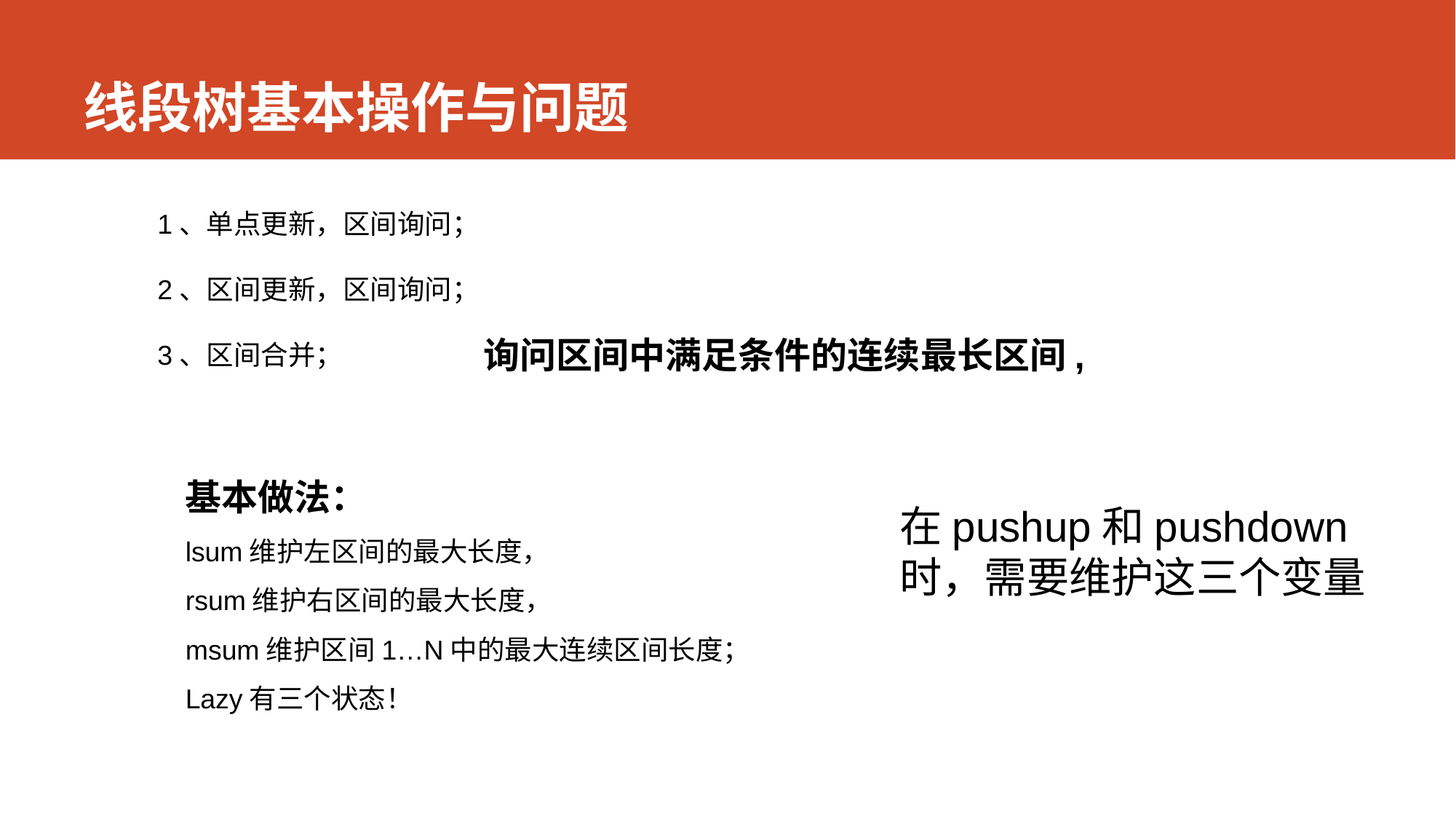

# 线段树基本操作与问题
1、单点更新，区间询问；
2、区间更新，区间询问；
询问区间中满足条件的连续最长区间,
3、区间合并；
基本做法：
lsum维护左区间的最大长度，
rsum维护右区间的最大长度，
msum维护区间1…N中的最大连续区间长度；
Lazy有三个状态！
在pushup和pushdown时，需要维护这三个变量